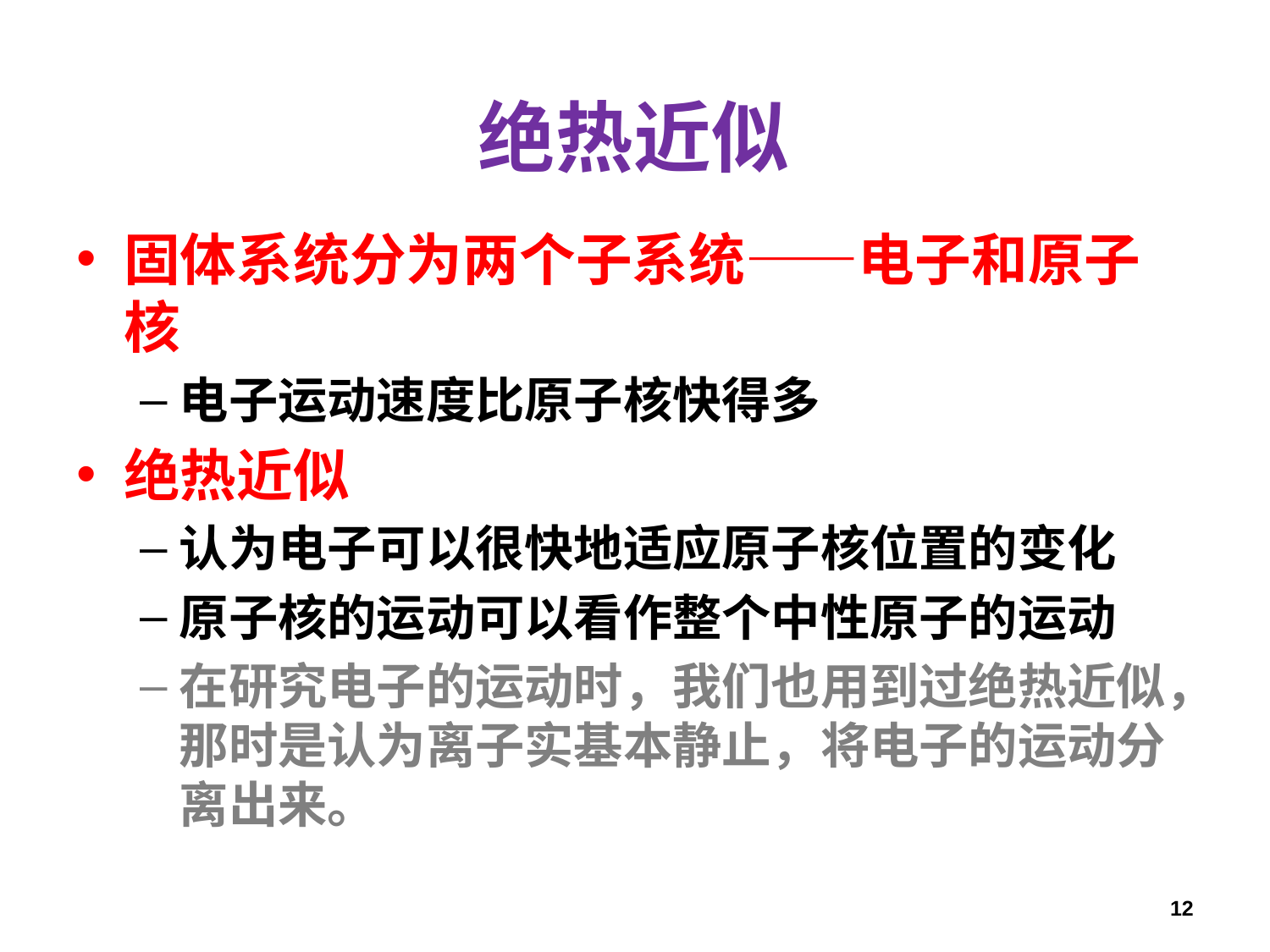

绝热近似
固体系统分为两个子系统——电子和原子核
电子运动速度比原子核快得多
绝热近似
认为电子可以很快地适应原子核位置的变化
原子核的运动可以看作整个中性原子的运动
在研究电子的运动时，我们也用到过绝热近似，那时是认为离子实基本静止，将电子的运动分离出来。
12